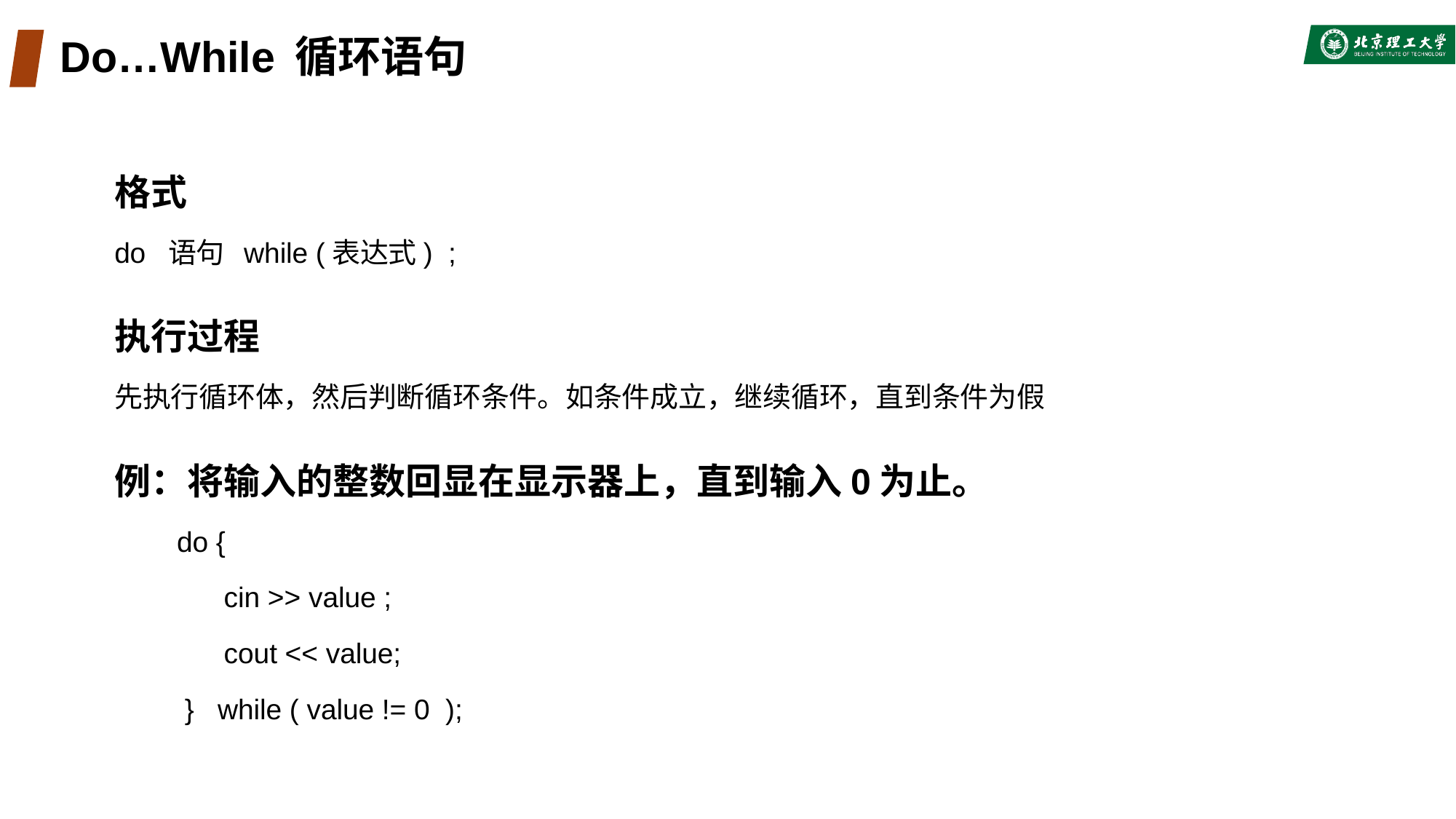

# Do…While 循环语句
格式
do  语句  while (表达式)  ;
执行过程
先执行循环体，然后判断循环条件。如条件成立，继续循环，直到条件为假
例：将输入的整数回显在显示器上，直到输入0为止。
        do {
              cin >> value ;
              cout << value;
         }   while ( value != 0  );